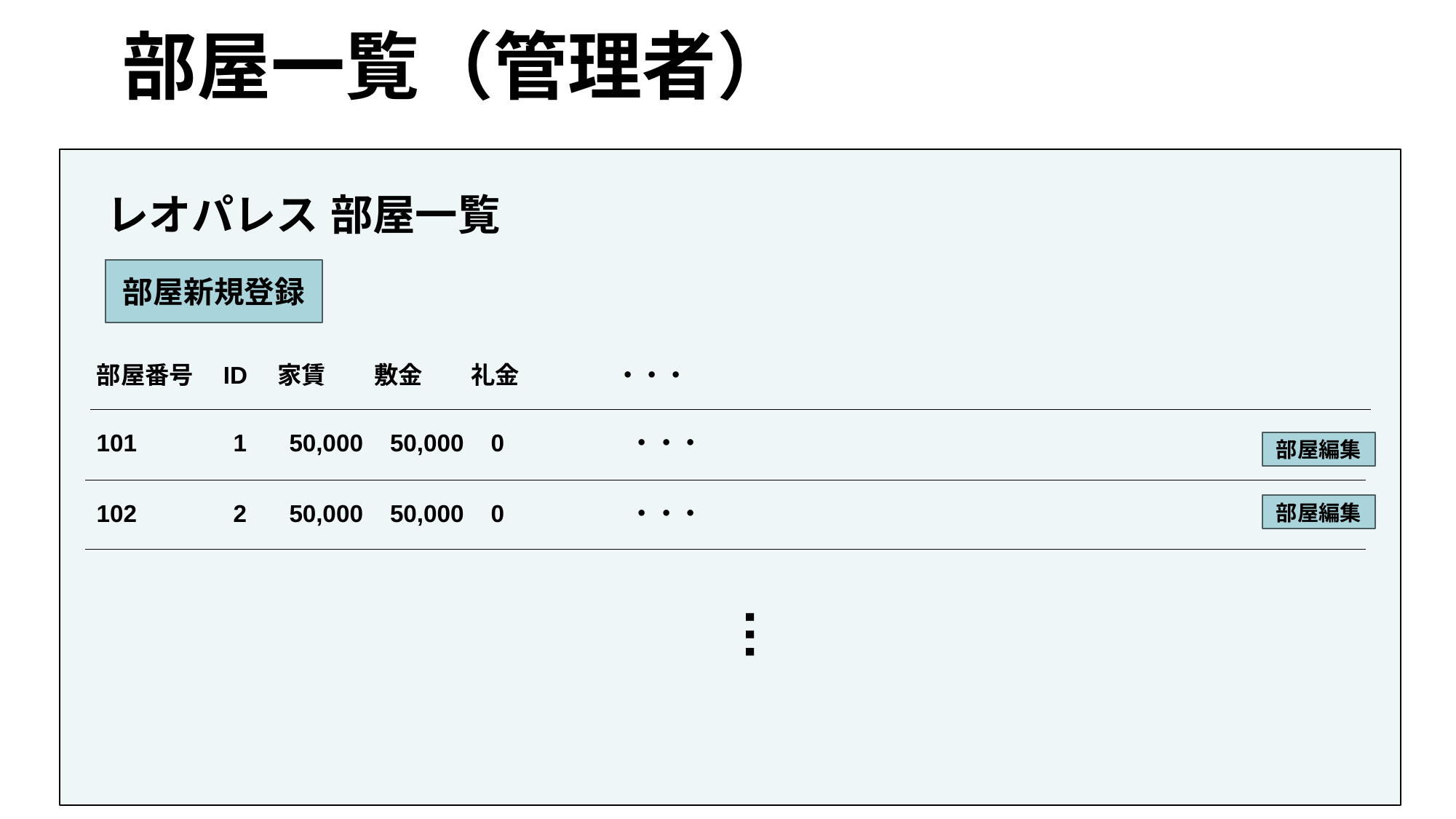

# 部屋一覧（管理者）

レオパレス 部屋一覧
新規登録
部屋新規登録
部屋番号　ID　家賃　　敷金　　礼金　　　　・・・
101         　1　 50,000    50,000    0　　　       ・・・
部屋編集
102         　2　 50,000    50,000    0　　       　・・・
部屋編集
…